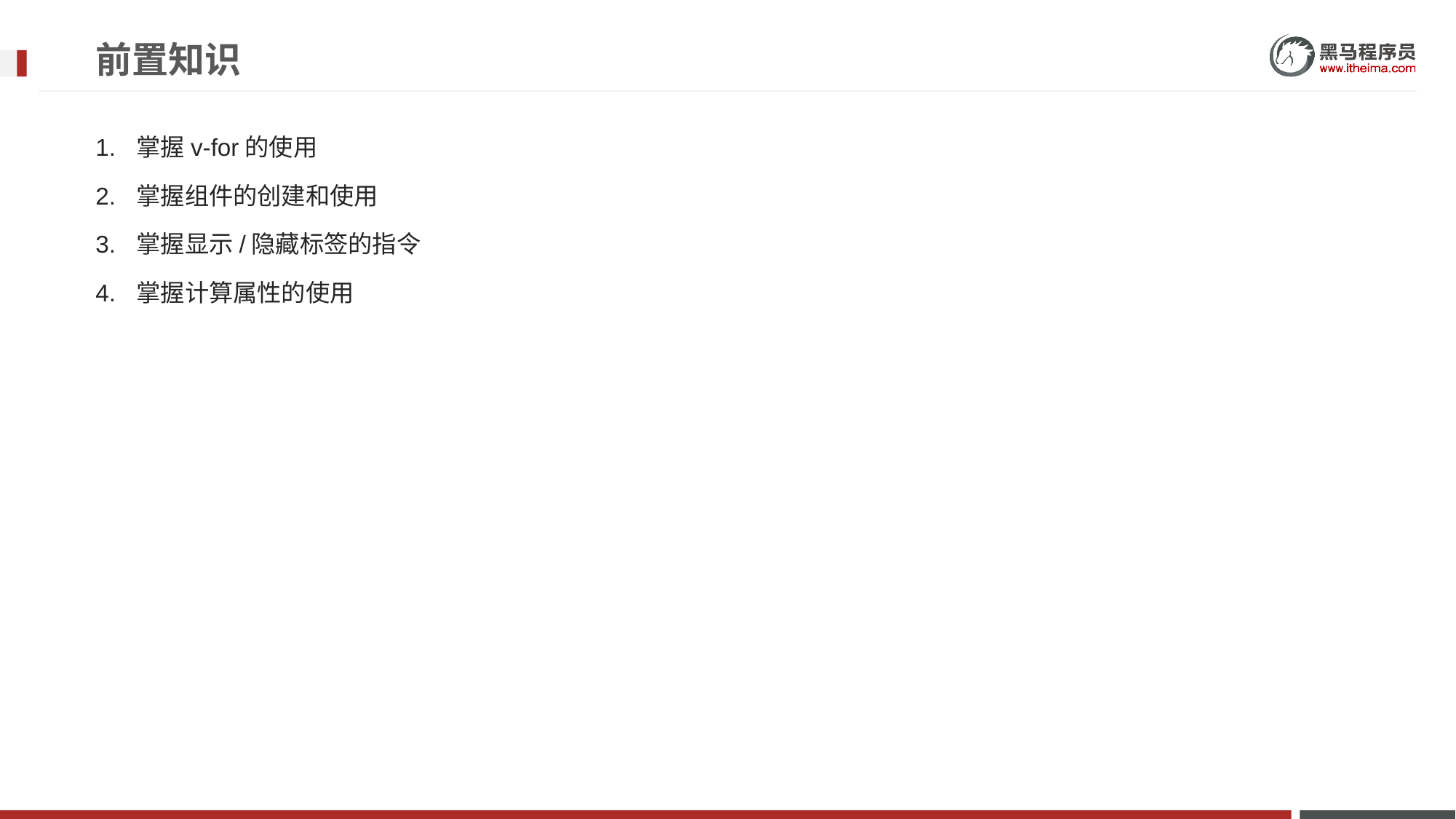

# 前置知识
掌握v-for的使用
掌握组件的创建和使用
掌握显示/隐藏标签的指令
掌握计算属性的使用